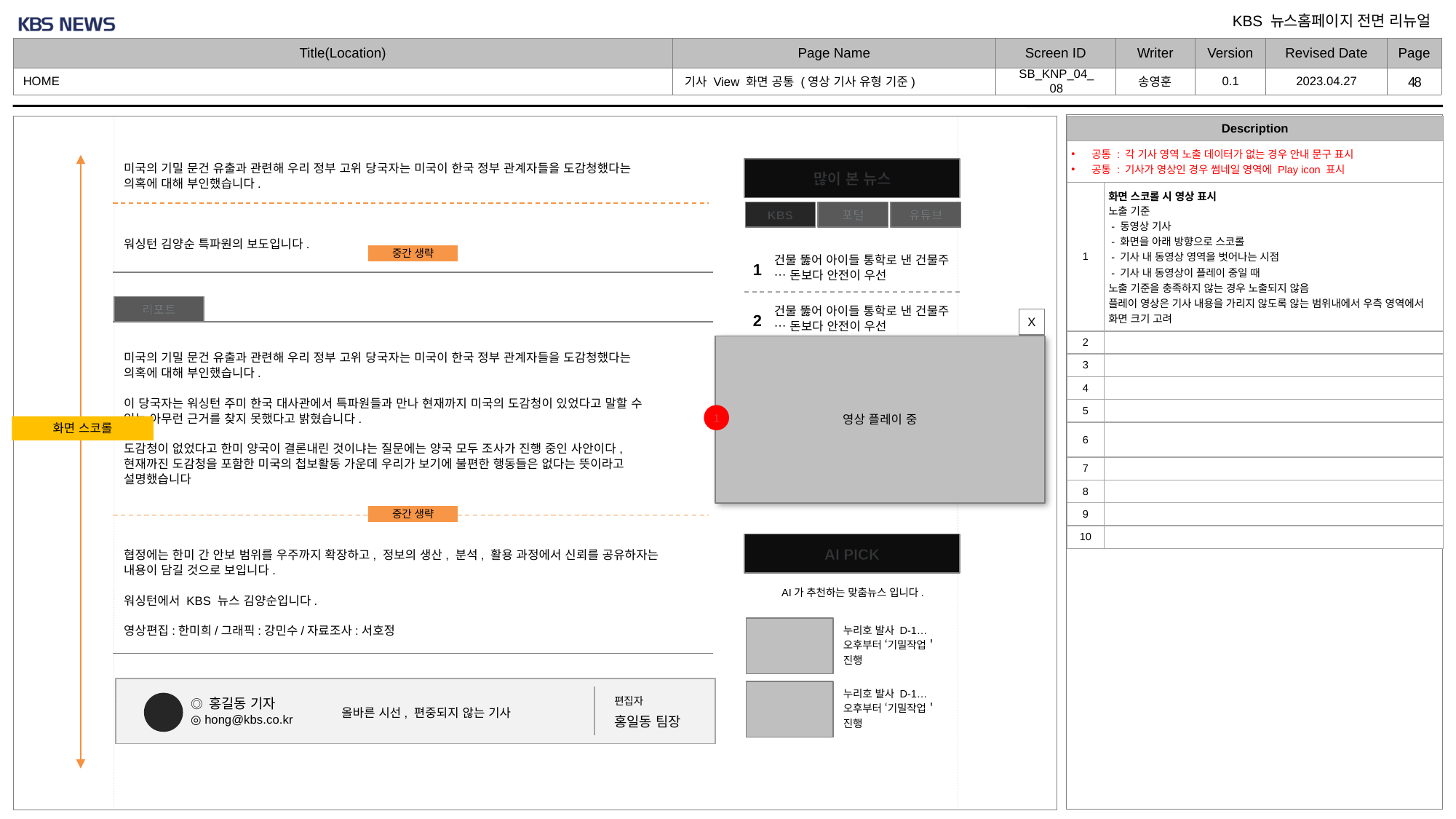

2023.04.27
0.1
HOME
SB_KNP_04_08
# 기사 View 화면 공통 (영상 기사 유형 기준)
| Description |  |
| --- | --- |
| 공통 : 각 기사 영역 노출 데이터가 없는 경우 안내 문구 표시 공통 : 기사가 영상인 경우 썸네일 영역에 Play icon 표시 |  |
| 1 | 화면 스코롤 시 영상 표시 노출 기준 - 동영상 기사 - 화면을 아래 방향으로 스코롤 - 기사 내 동영상 영역을 벗어나는 시점 - 기사 내 동영상이 플레이 중일 때 노출 기준을 충족하지 않는 경우 노출되지 않음 플레이 영상은 기사 내용을 가리지 않도록 않는 범위내에서 우측 영역에서 화면 크기 고려 |
| 2 |  |
| 3 |  |
| 4 |  |
| 5 |  |
| 6 |  |
| 7 |  |
| 8 |  |
| 9 |  |
| 10 |  |
미국의 기밀 문건 유출과 관련해 우리 정부 고위 당국자는 미국이 한국 정부 관계자들을 도감청했다는
의혹에 대해 부인했습니다.

워싱턴 김양순 특파원의 보도입니다.
많이 본 뉴스
KBS
포털
유튜브
중간 생략
건물 뚫어 아이들 통학로 낸 건물주… 돈보다 안전이 우선
1
리포트
건물 뚫어 아이들 통학로 낸 건물주… 돈보다 안전이 우선
2
미국의 기밀 문건 유출과 관련해 우리 정부 고위 당국자는 미국이 한국 정부 관계자들을 도감청했다는
의혹에 대해 부인했습니다.

이 당국자는 워싱턴 주미 한국 대사관에서 특파원들과 만나 현재까지 미국의 도감청이 있었다고 말할 수
있는 아무런 근거를 찾지 못했다고 밝혔습니다.

도감청이 없었다고 한미 양국이 결론내린 것이냐는 질문에는 양국 모두 조사가 진행 중인 사안이다,
현재까진 도감청을 포함한 미국의 첩보활동 가운데 우리가 보기에 불편한 행동들은 없다는 뜻이라고
설명했습니다

협정에는 한미 간 안보 범위를 우주까지 확장하고, 정보의 생산, 분석, 활용 과정에서 신뢰를 공유하자는
내용이 담길 것으로 보입니다.

워싱턴에서 KBS 뉴스 김양순입니다.

영상편집:한미희/그래픽:강민수/자료조사:서호정
건물 뚫어 아이들 통학로 낸 건물주… 돈보다 안전이 우선
3
건물 뚫어 아이들 통학로 낸 건물주… 돈보다 안전이 우선
4
건물 뚫어 아이들 통학로 낸 건물주… 돈보다 안전이 우선
5
중간 생략
AI PICK
AI가 추천하는 맞춤뉴스 입니다.

편집자
◎ 홍길동 기자
◎ hong@kbs.co.kr

올바른 시선, 편중되지 않는 기사
홍일동 팀장
X
영상 플레이 중
1
화면 스코롤
누리호 발사 D-1…
오후부터 ‘기밀작업＇진행

누리호 발사 D-1…
오후부터 ‘기밀작업＇진행